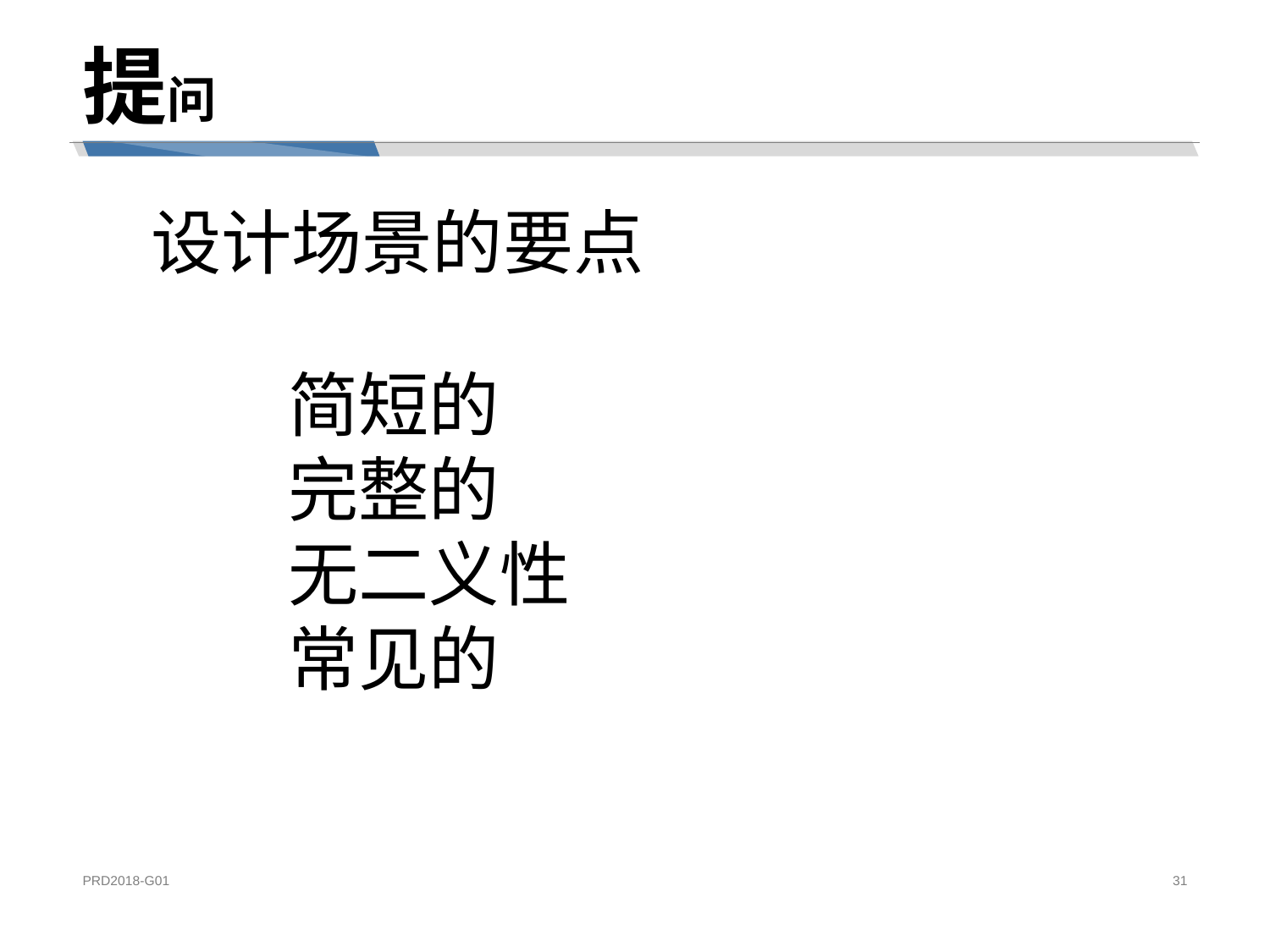

# 提问
设计场景的要点
	简短的
	完整的
	无二义性
	常见的

PRD2018-G01
31